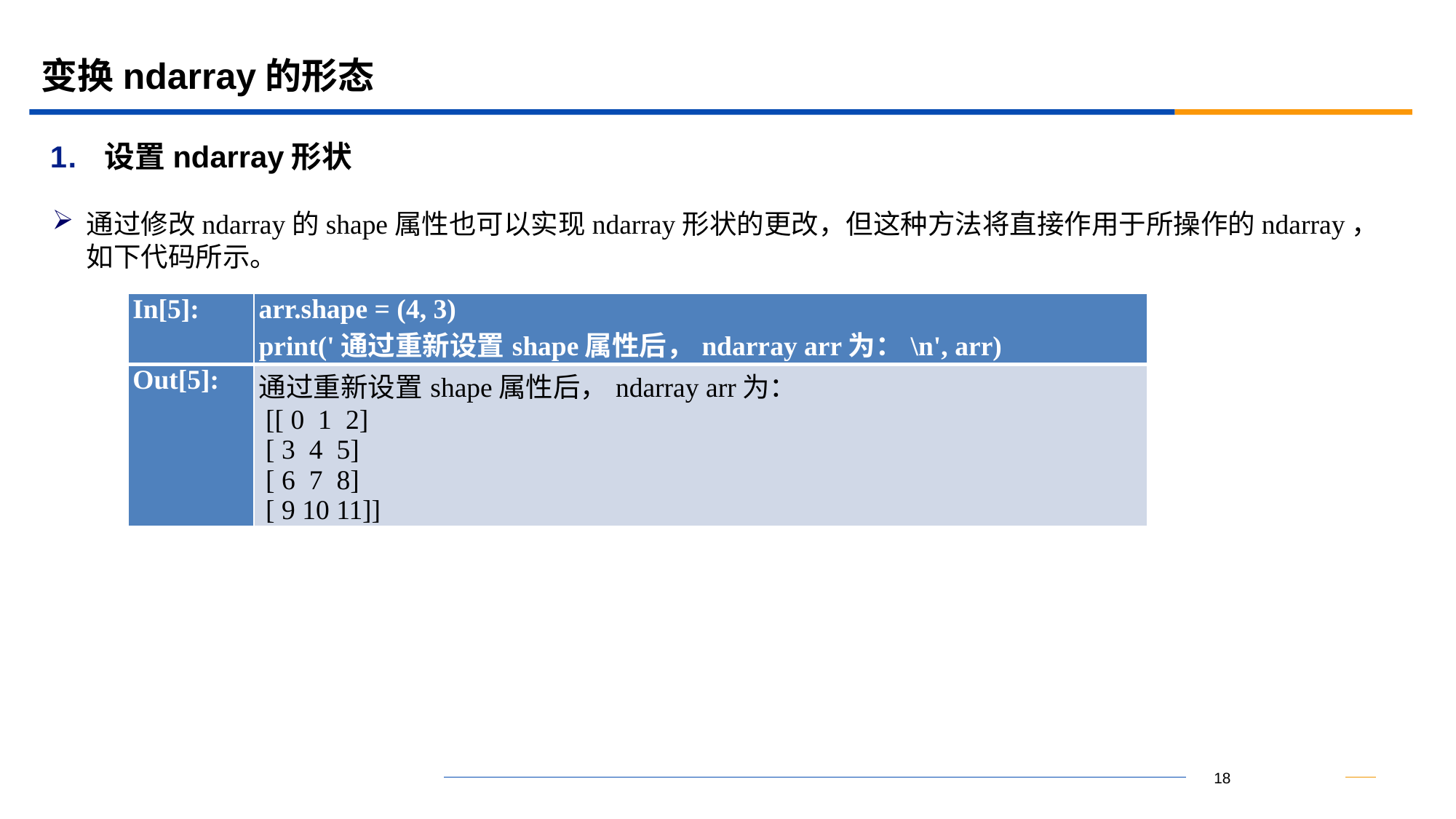

# 变换ndarray的形态
设置ndarray形状
通过修改ndarray的shape属性也可以实现ndarray形状的更改，但这种方法将直接作用于所操作的ndarray，如下代码所示。
| In[5]: | arr.shape = (4, 3) print('通过重新设置shape属性后，ndarray arr为：\n', arr) |
| --- | --- |
| Out[5]: | 通过重新设置shape属性后，ndarray arr为： [[ 0 1 2] [ 3 4 5] [ 6 7 8] [ 9 10 11]] |